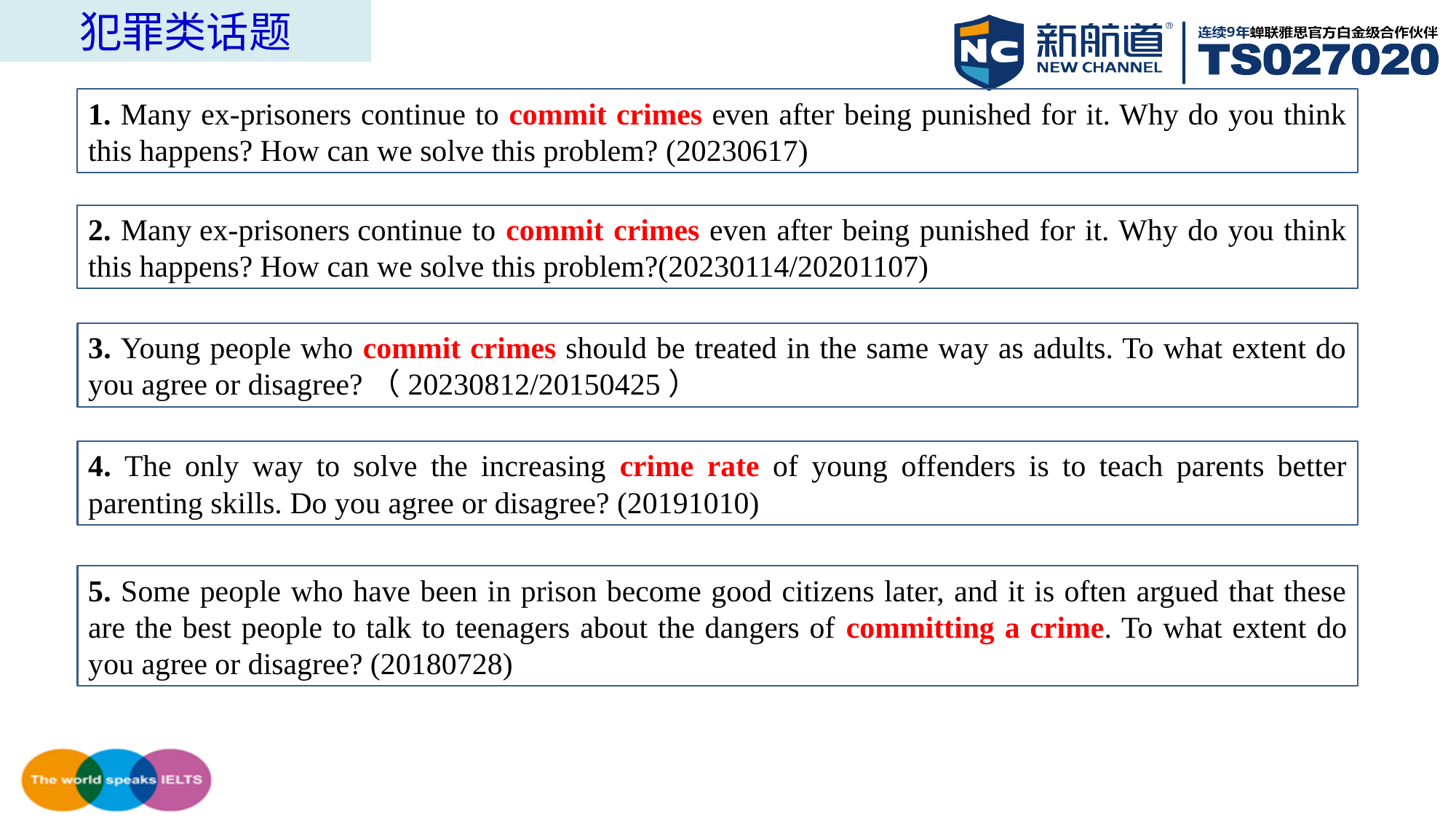

犯罪类话题
1. Many ex-prisoners continue to commit crimes even after being punished for it. Why do you think this happens? How can we solve this problem? (20230617)
2. Many ex-prisoners continue to commit crimes even after being punished for it. Why do you think this happens? How can we solve this problem?(20230114/20201107)
3. Young people who commit crimes should be treated in the same way as adults. To what extent do you agree or disagree?（20230812/20150425）
4. The only way to solve the increasing crime rate of young offenders is to teach parents better parenting skills. Do you agree or disagree? (20191010)
5. Some people who have been in prison become good citizens later, and it is often argued that these are the best people to talk to teenagers about the dangers of committing a crime. To what extent do you agree or disagree? (20180728)